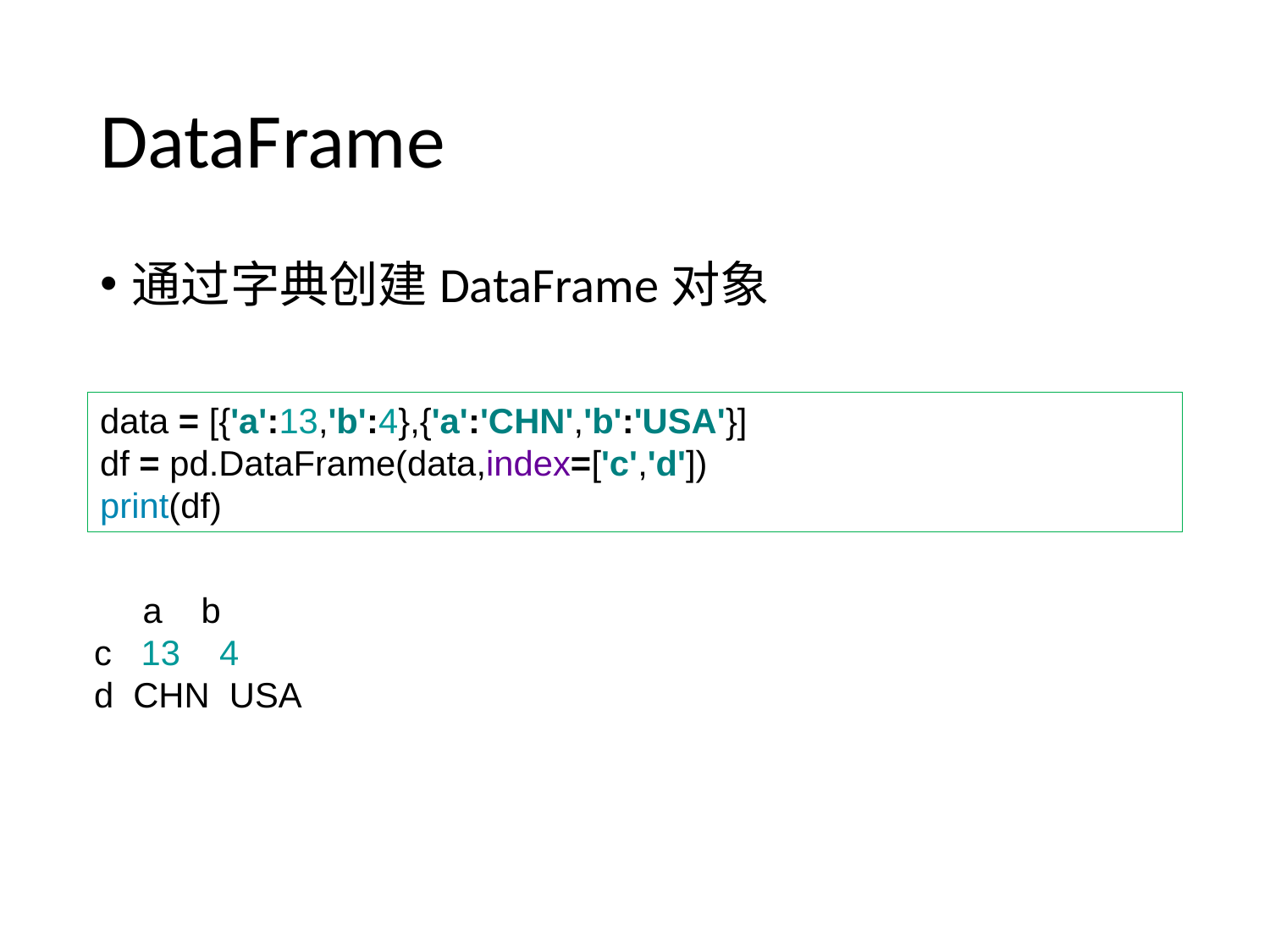

# DataFrame
通过字典创建DataFrame对象
data = [{'a':13,'b':4},{'a':'CHN','b':'USA'}]
df = pd.DataFrame(data,index=['c','d'])
print(df)
     a    b
c   13    4
d  CHN  USA
18